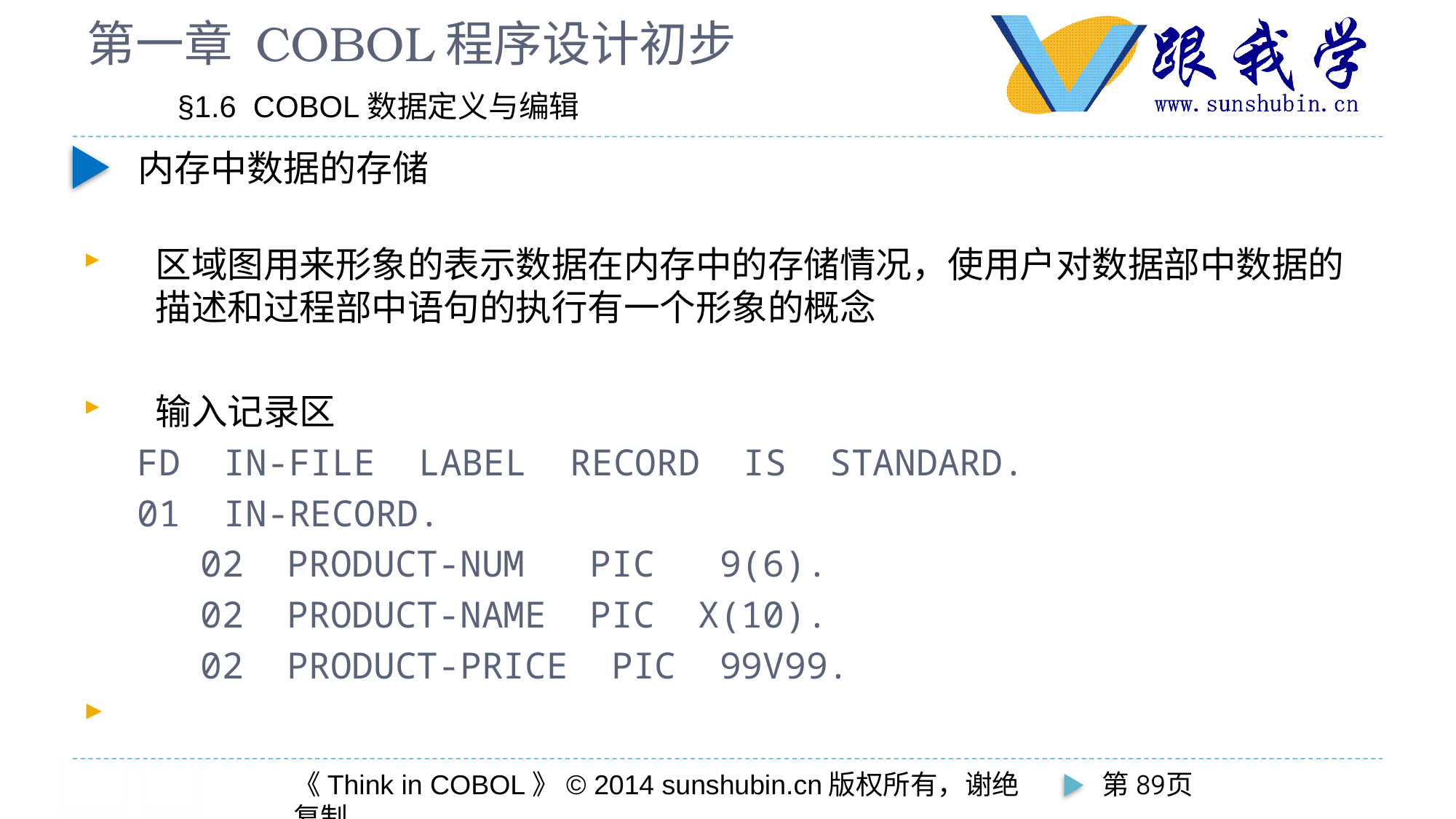

# 第一章 COBOL程序设计初步
 §1.6  COBOL数据定义与编辑
内存中数据的存储

区域图用来形象的表示数据在内存中的存储情况，使用户对数据部中数据的描述和过程部中语句的执行有一个形象的概念

输入记录区
FD  IN-FILE  LABEL  RECORD  IS  STANDARD.
01  IN-RECORD.
	02  PRODUCT-NUM   PIC   9(6).
	02  PRODUCT-NAME  PIC  X(10).
	02  PRODUCT-PRICE  PIC  99V99.